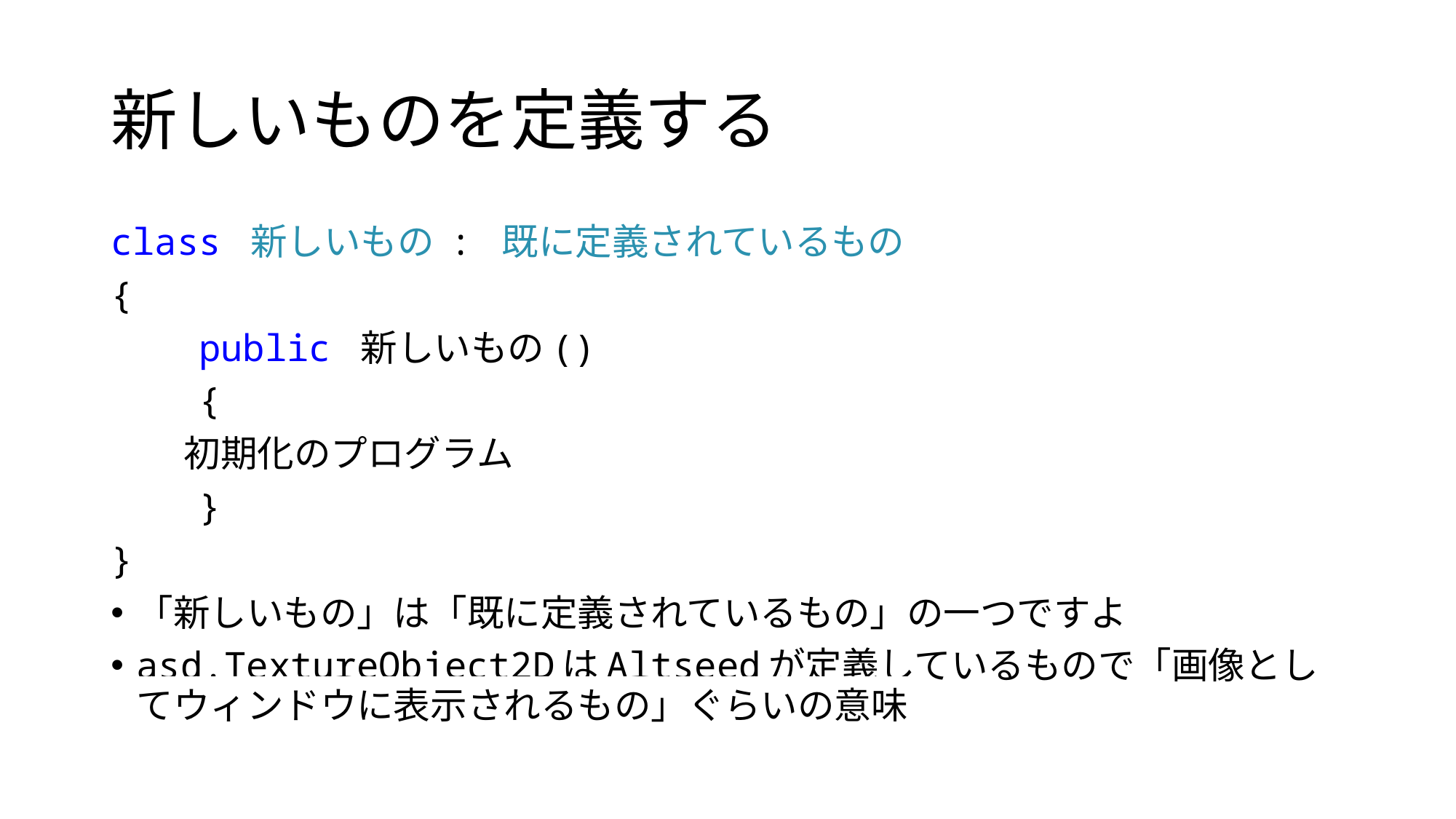

# 新しいものを定義する
class 新しいもの : 既に定義されているもの
{
    public 新しいもの()
    {
        初期化のプログラム
    }
}
「新しいもの」は「既に定義されているもの」の一つですよ
asd.TextureObject2DはAltseedが定義しているもので「画像としてウィンドウに表示されるもの」ぐらいの意味